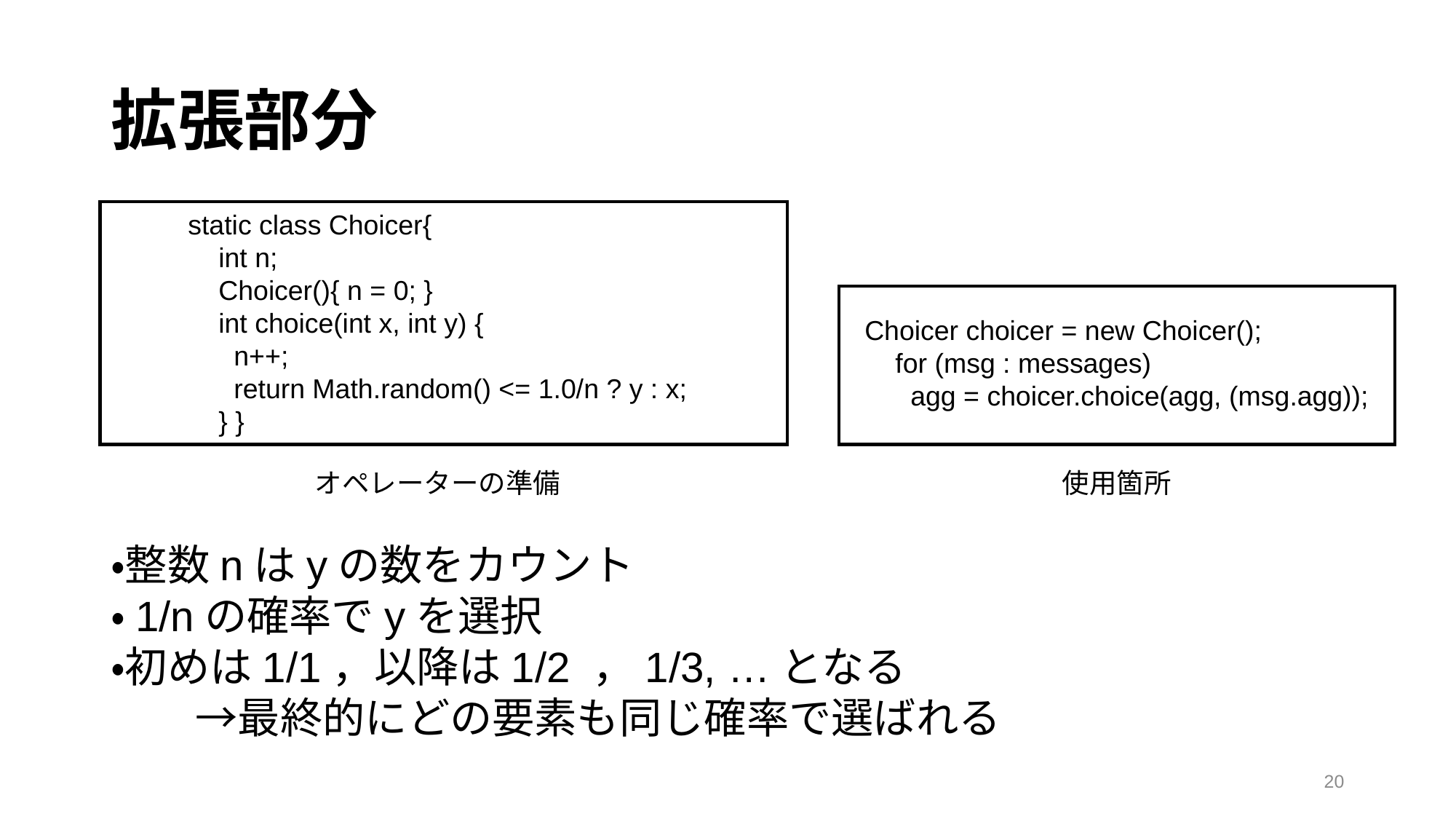

# 拡張部分
static class Choicer{
    int n;
    Choicer(){ n = 0; }
    int choice(int x, int y) {
      n++;
      return Math.random() <= 1.0/n ? y : x;
    } }

Choicer choicer = new Choicer();
    for (msg : messages)
      agg = choicer.choice(agg, (msg.agg));
オペレーターの準備
使用箇所
・整数nはyの数をカウント
・1/nの確率でyを選択
・初めは1/1，以降は1/2 ，1/3, …となる
　　→最終的にどの要素も同じ確率で選ばれる
20